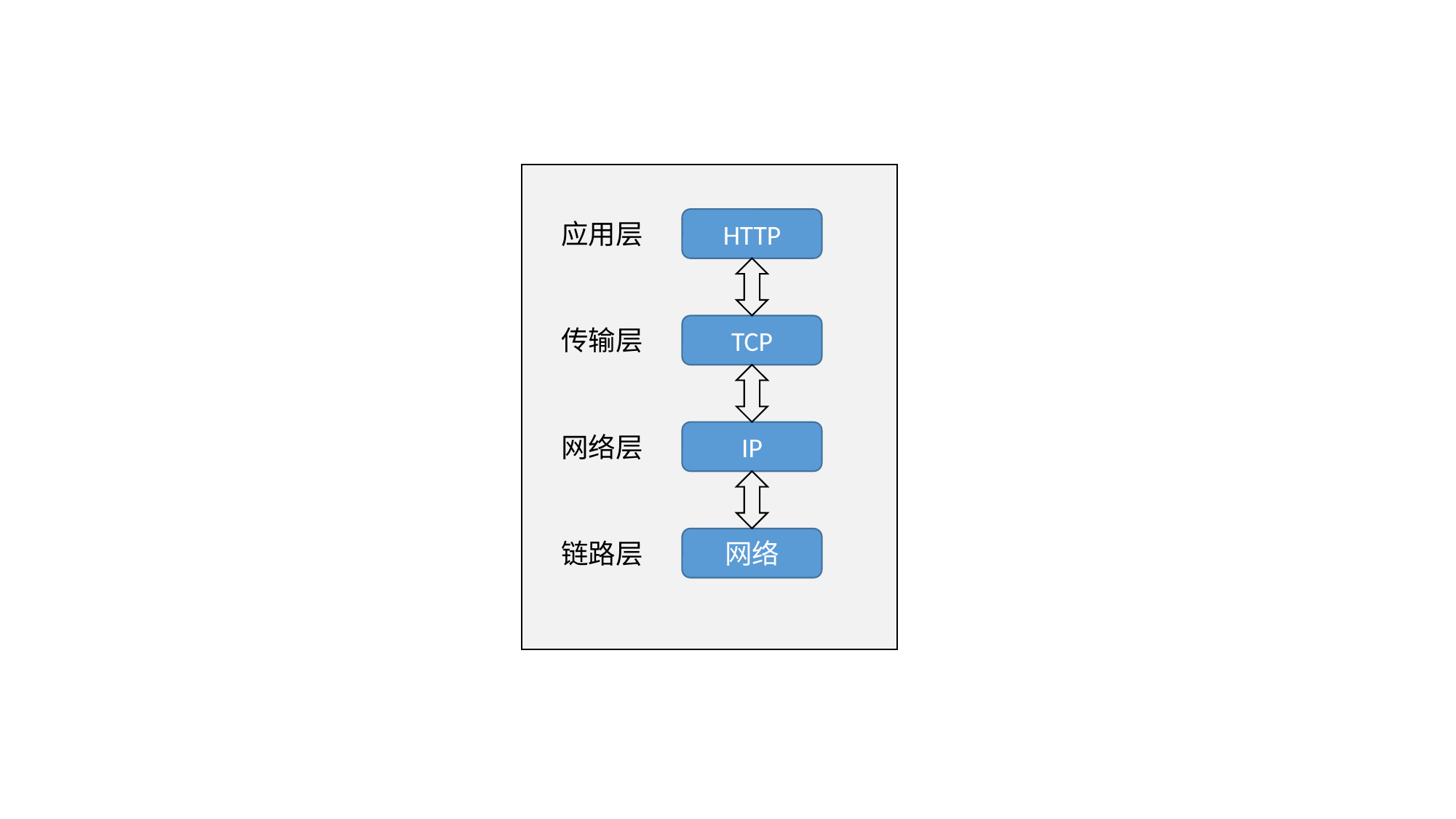

HTTP
应用层

TCP
传输层

IP
网络层

网络
链路层